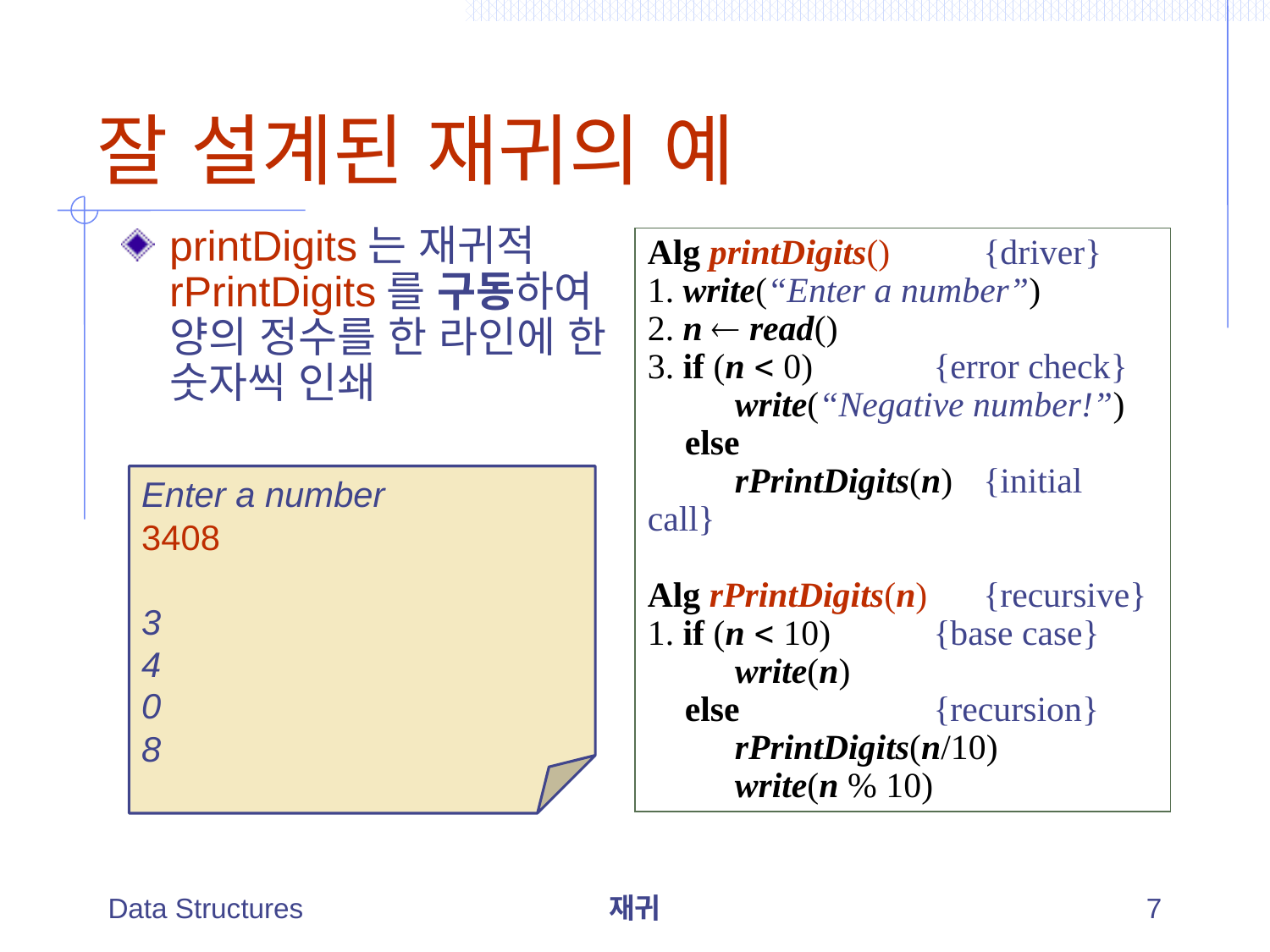

# 잘 설계된 재귀의 예
printDigits는 재귀적 rPrintDigits를 구동하여 양의 정수를 한 라인에 한 숫자씩 인쇄
Alg printDigits()		{driver}
1. write(“Enter a number”)
2. n ← read()
3. if (n < 0)			{error check}
		write(“Negative number!”)
	else
		rPrintDigits(n)	{initial call}

Alg rPrintDigits(n)		{recursive}
1. if (n < 10)			{base case}
		write(n)
	else				{recursion}
		rPrintDigits(n/10)
		write(n % 10)
Enter a number
3408

3
4
0
8
Data Structures
재귀
7